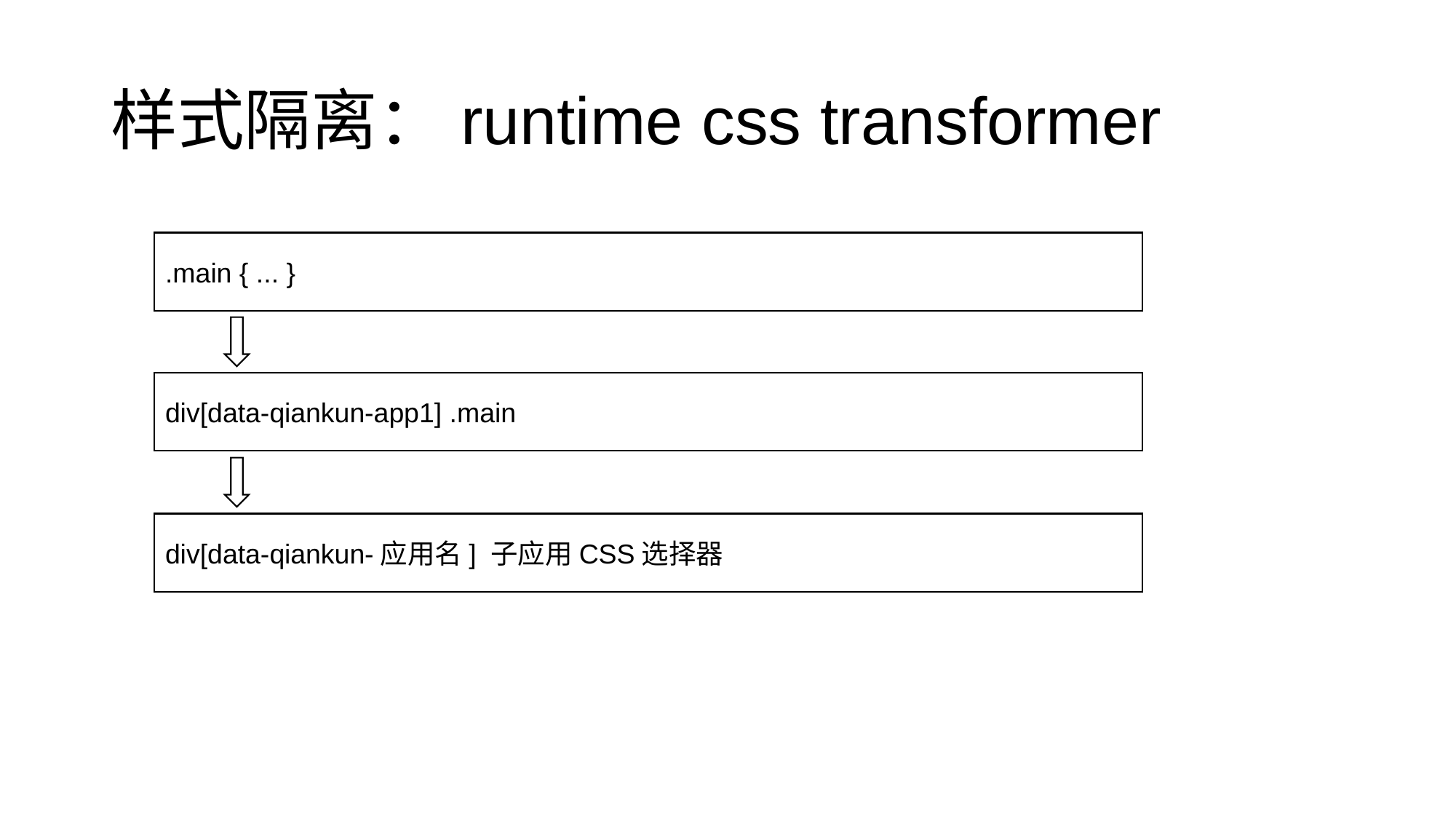

# 样式隔离：runtime css transformer
.main { ... }

div[data-qiankun-app1] .main

div[data-qiankun-应用名] 子应用CSS选择器